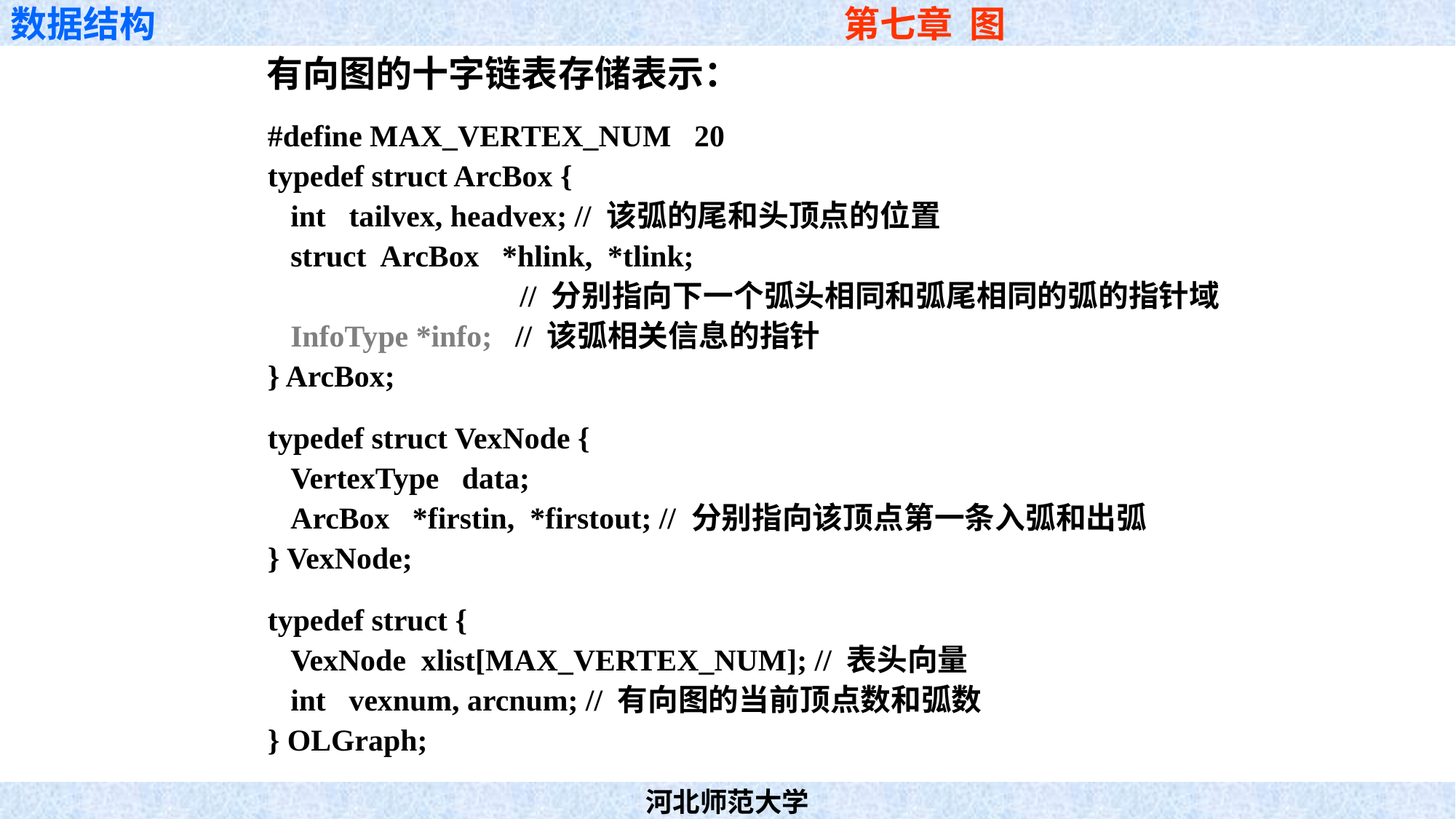

有向图的十字链表存储表示：
#define MAX_VERTEX_NUM   20
typedef struct ArcBox {
   int   tailvex, headvex; // 该弧的尾和头顶点的位置
   struct  ArcBox   *hlink,  *tlink;
                                 // 分别指向下一个弧头相同和弧尾相同的弧的指针域
   InfoType *info;   // 该弧相关信息的指针
} ArcBox;
typedef struct VexNode {
   VertexType   data;
   ArcBox   *firstin,  *firstout; // 分别指向该顶点第一条入弧和出弧
} VexNode;
typedef struct {
   VexNode  xlist[MAX_VERTEX_NUM]; // 表头向量
   int   vexnum, arcnum; // 有向图的当前顶点数和弧数
} OLGraph;